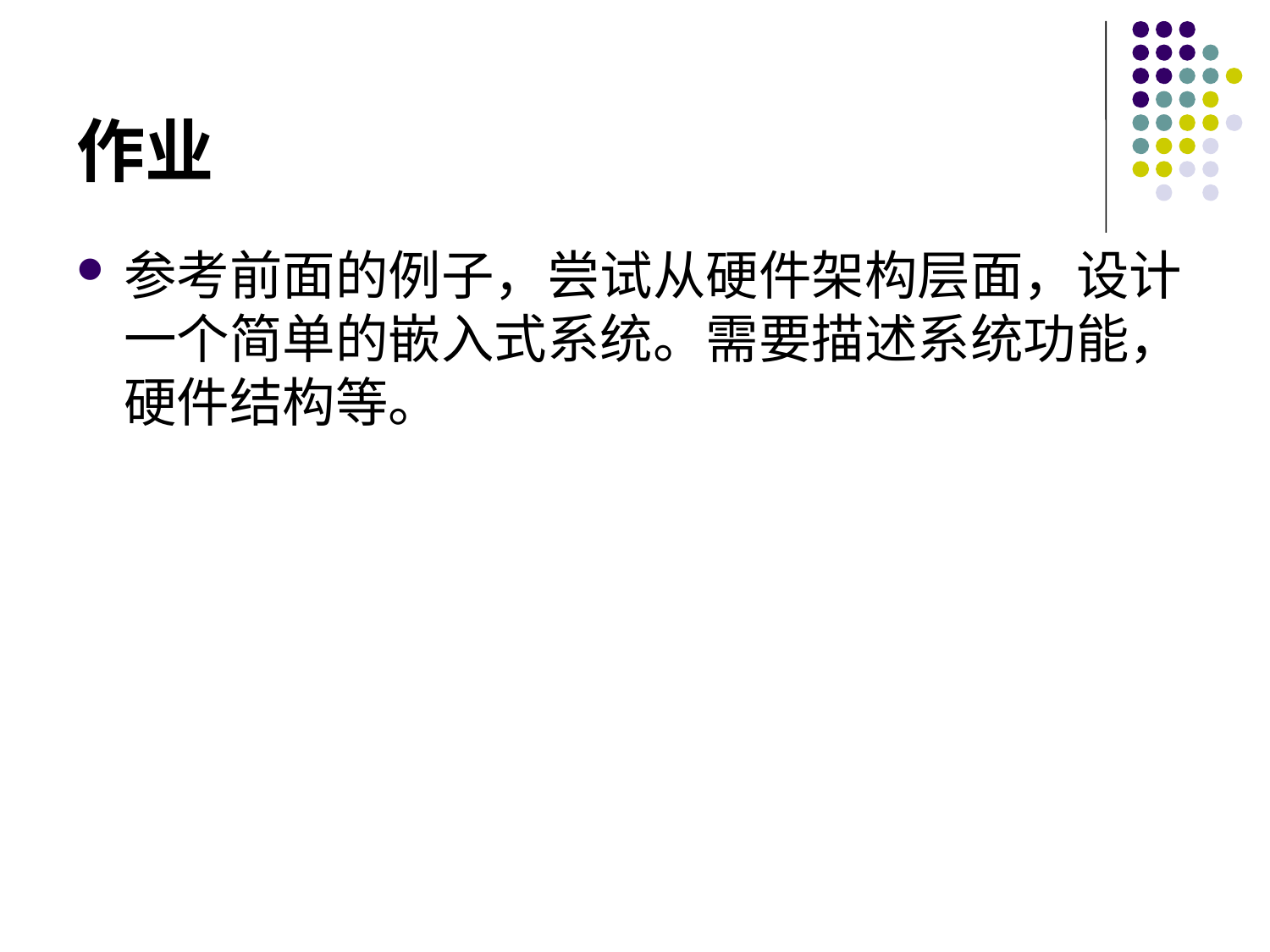

# 作业
参考前面的例子，尝试从硬件架构层面，设计一个简单的嵌入式系统。需要描述系统功能，硬件结构等。